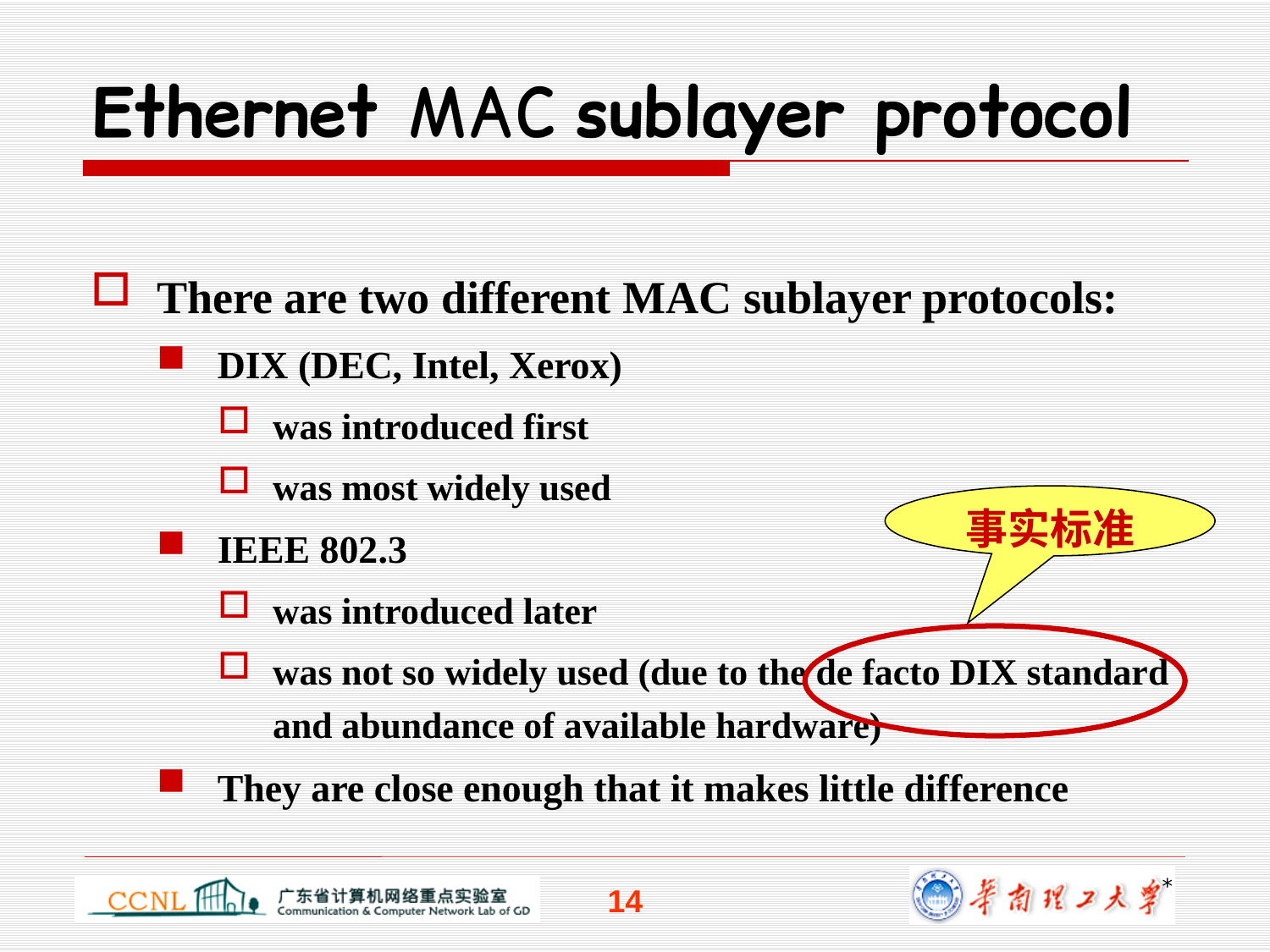

# Ethernet MAC sublayer protocol

There are two different MAC sublayer protocols:
DIX (DEC, Intel, Xerox)
was introduced first
was most widely used
IEEE 802.3
was introduced later
was not so widely used (due to the de facto DIX standard and abundance of available hardware)
They are close enough that it makes little difference
事实标准

*